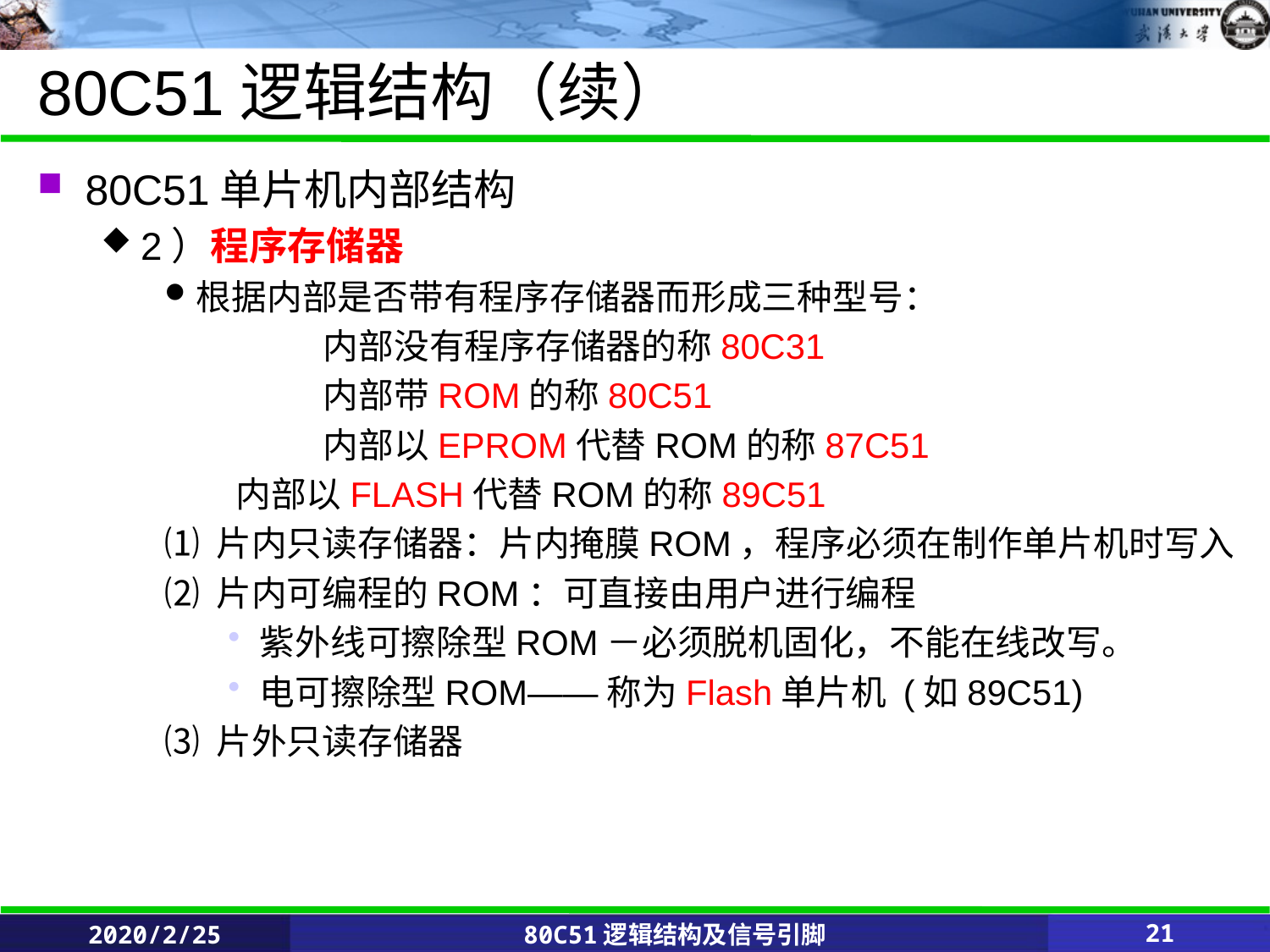

# 80C51逻辑结构（续）
80C51单片机内部结构
2）程序存储器
根据内部是否带有程序存储器而形成三种型号：
		内部没有程序存储器的称80C31
		内部带ROM的称80C51
		内部以EPROM代替ROM的称87C51
        内部以FLASH代替ROM的称89C51
⑴ 片内只读存储器：片内掩膜ROM，程序必须在制作单片机时写入
⑵ 片内可编程的ROM：可直接由用户进行编程
紫外线可擦除型ROM－必须脱机固化，不能在线改写。
电可擦除型ROM——称为Flash单片机 (如89C51)
⑶ 片外只读存储器
2020/2/25
80C51逻辑结构及信号引脚
21